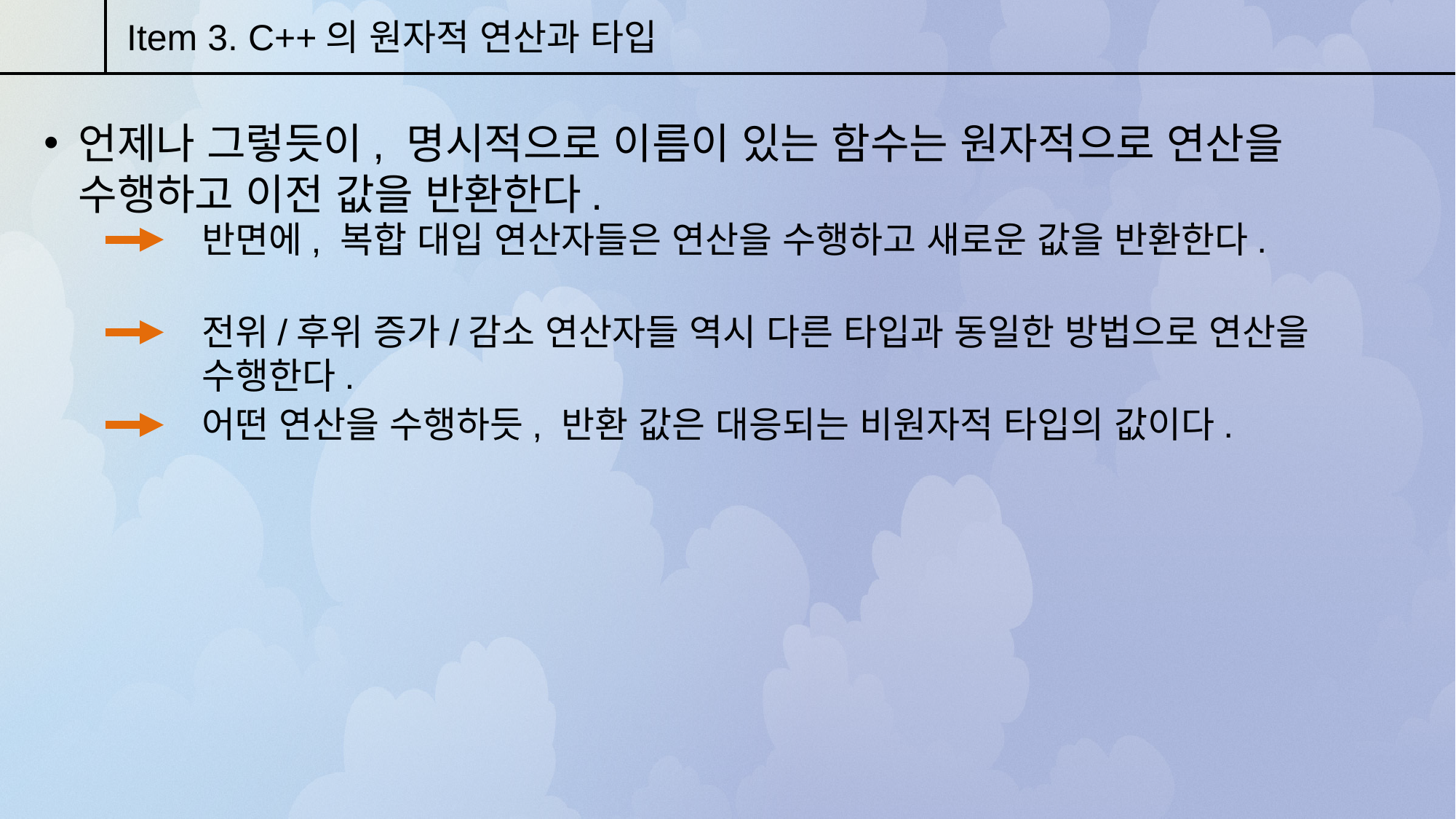

Item 3. C++의 원자적 연산과 타입
언제나 그렇듯이, 명시적으로 이름이 있는 함수는 원자적으로 연산을 수행하고 이전 값을 반환한다.
반면에, 복합 대입 연산자들은 연산을 수행하고 새로운 값을 반환한다.
전위/후위 증가/감소 연산자들 역시 다른 타입과 동일한 방법으로 연산을 수행한다.
어떤 연산을 수행하듯, 반환 값은 대응되는 비원자적 타입의 값이다.